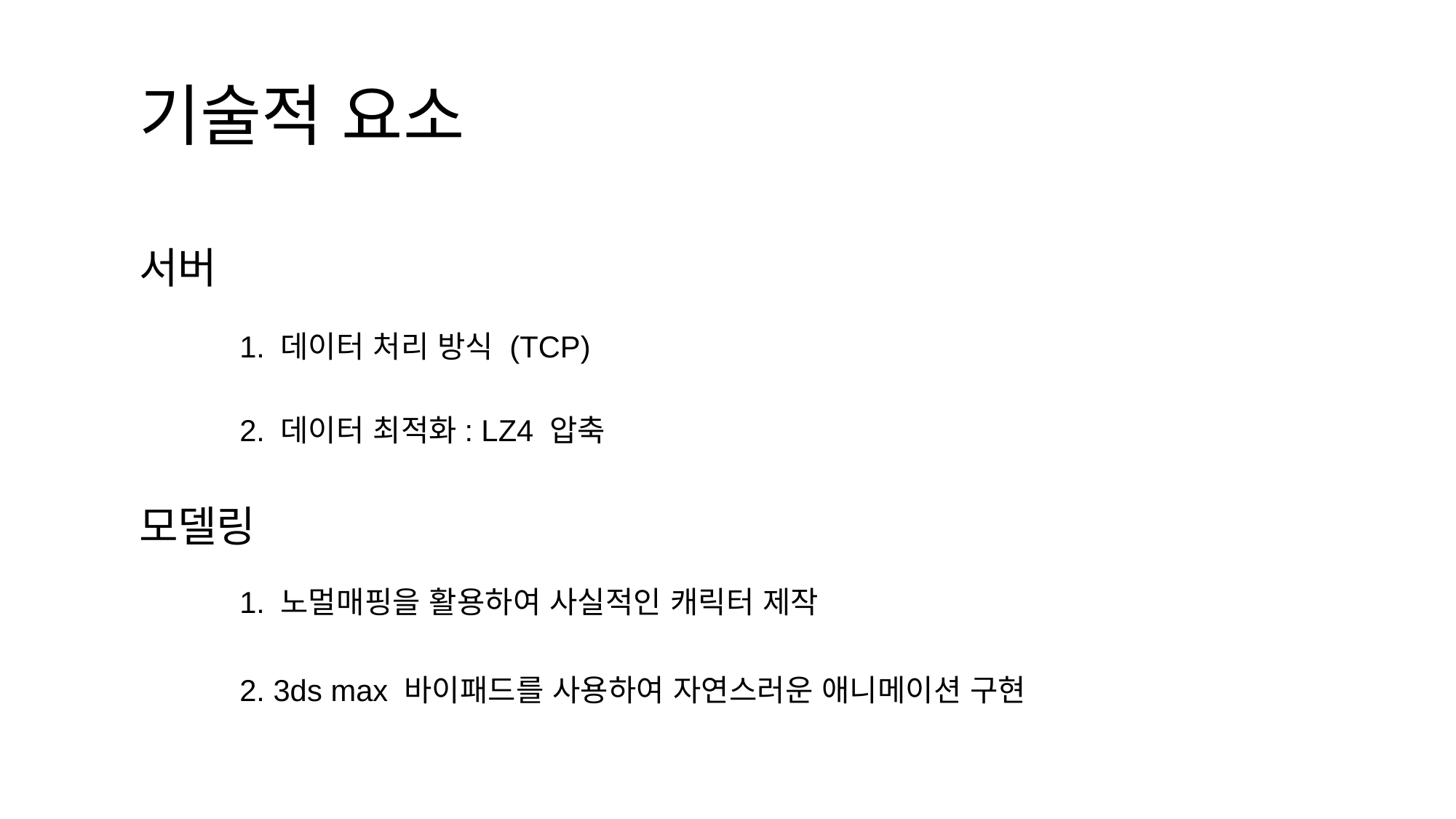

기술적 요소
서버
1. 데이터 처리 방식 (TCP)
2. 데이터 최적화: LZ4 압축
모델링
1. 노멀매핑을 활용하여 사실적인 캐릭터 제작

2. 3ds max 바이패드를 사용하여 자연스러운 애니메이션 구현